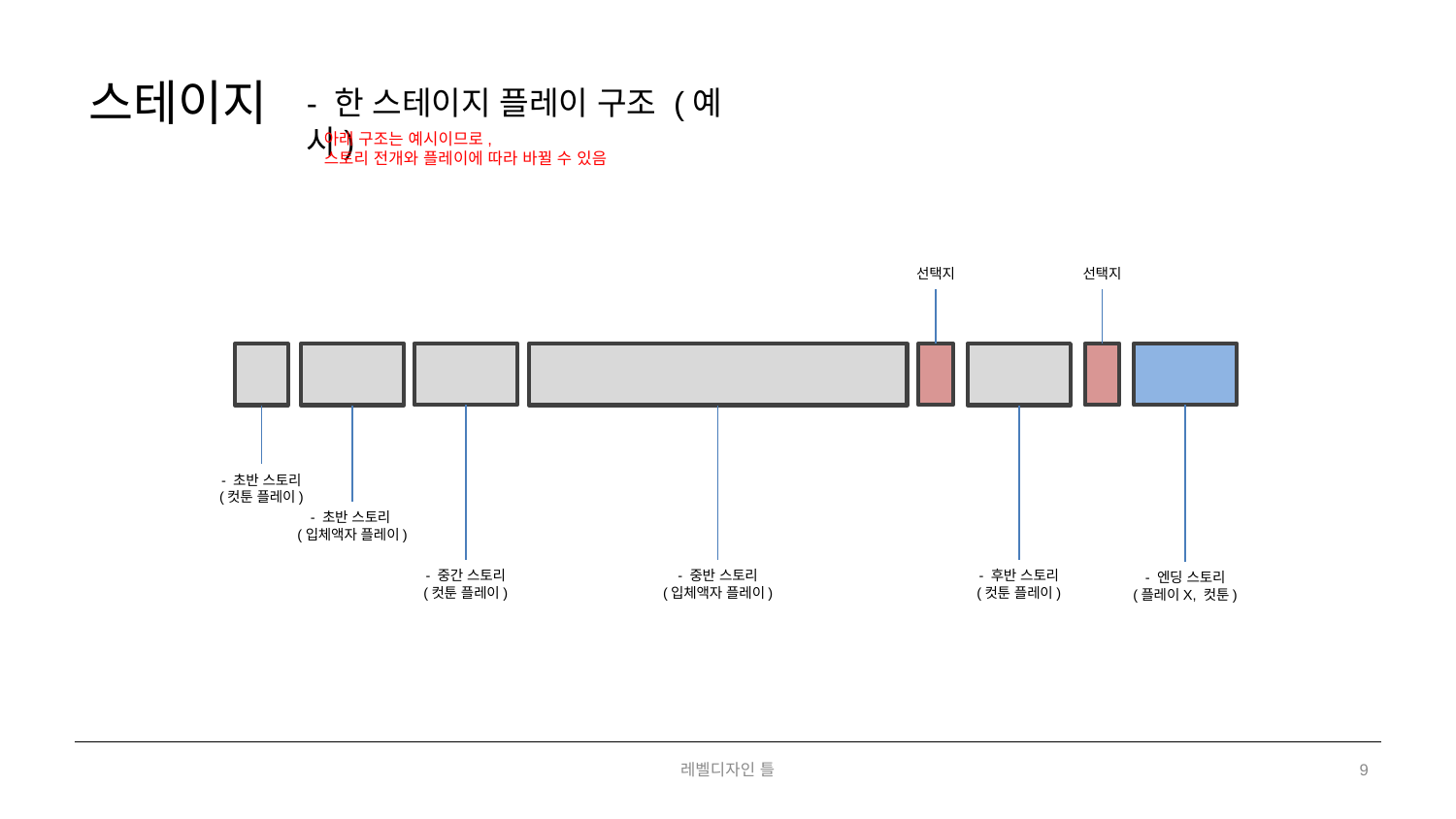

스테이지
- 한 스테이지 플레이 구조 (예시)
아래 구조는 예시이므로,
스토리 전개와 플레이에 따라 바뀔 수 있음
선택지
선택지

- 초반 스토리
(컷툰 플레이)
- 초반 스토리
(입체액자 플레이)
- 중간 스토리
(컷툰 플레이)
- 후반 스토리
(컷툰 플레이)
- 중반 스토리
(입체액자 플레이)
- 엔딩 스토리
(플레이X, 컷툰)
레벨디자인 틀
9